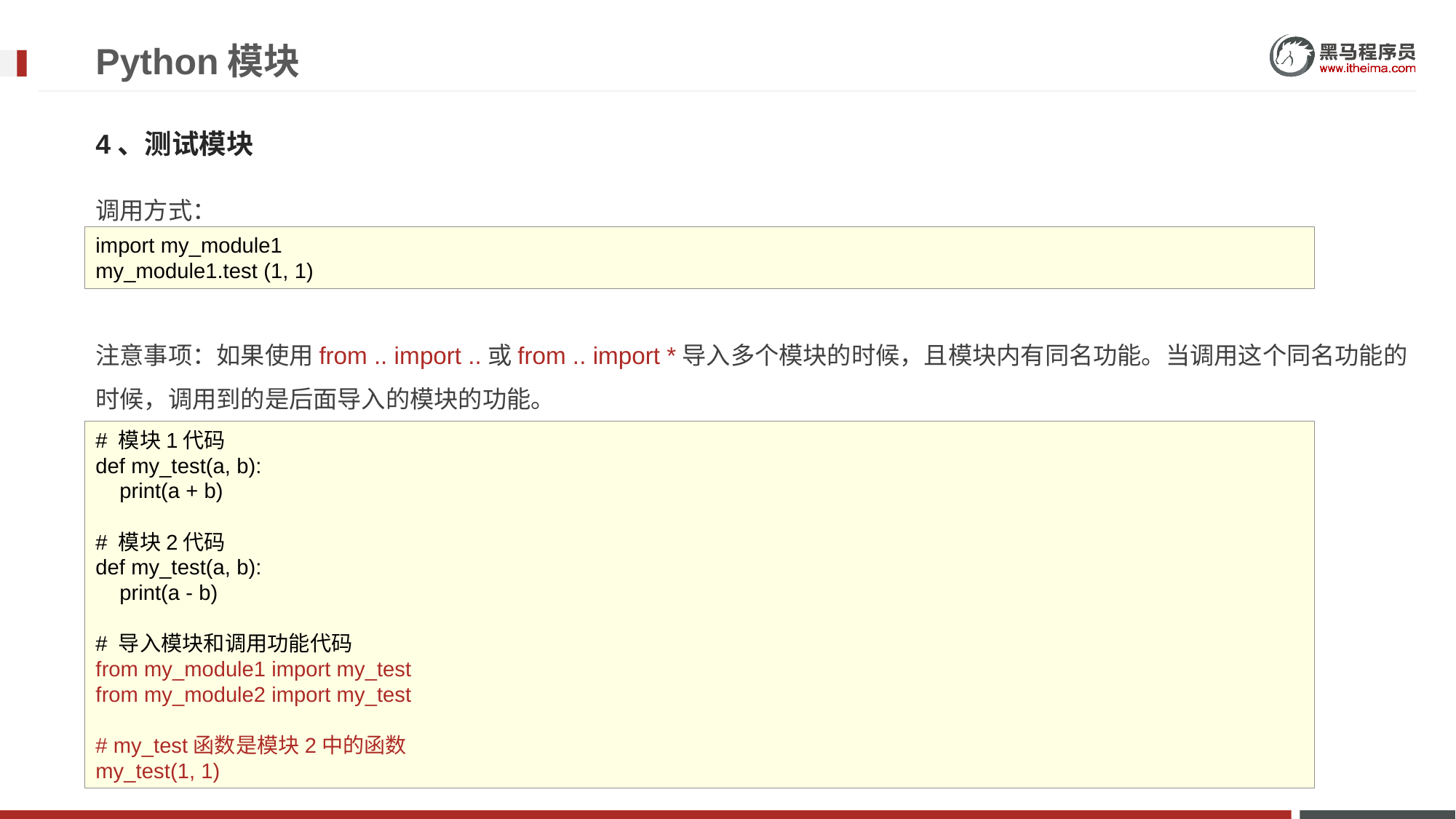

# Python模块
4、测试模块
调用方式：

注意事项：如果使用from .. import ..或from .. import *导入多个模块的时候，且模块内有同名功能。当调用这个同名功能的时候，调用到的是后面导入的模块的功能。
import my_module1
my_module1.test (1, 1)
# 模块1代码
def my_test(a, b):
    print(a + b)

# 模块2代码
def my_test(a, b):
    print(a - b)

# 导入模块和调用功能代码
from my_module1 import my_test
from my_module2 import my_test

# my_test函数是模块2中的函数
my_test(1, 1)